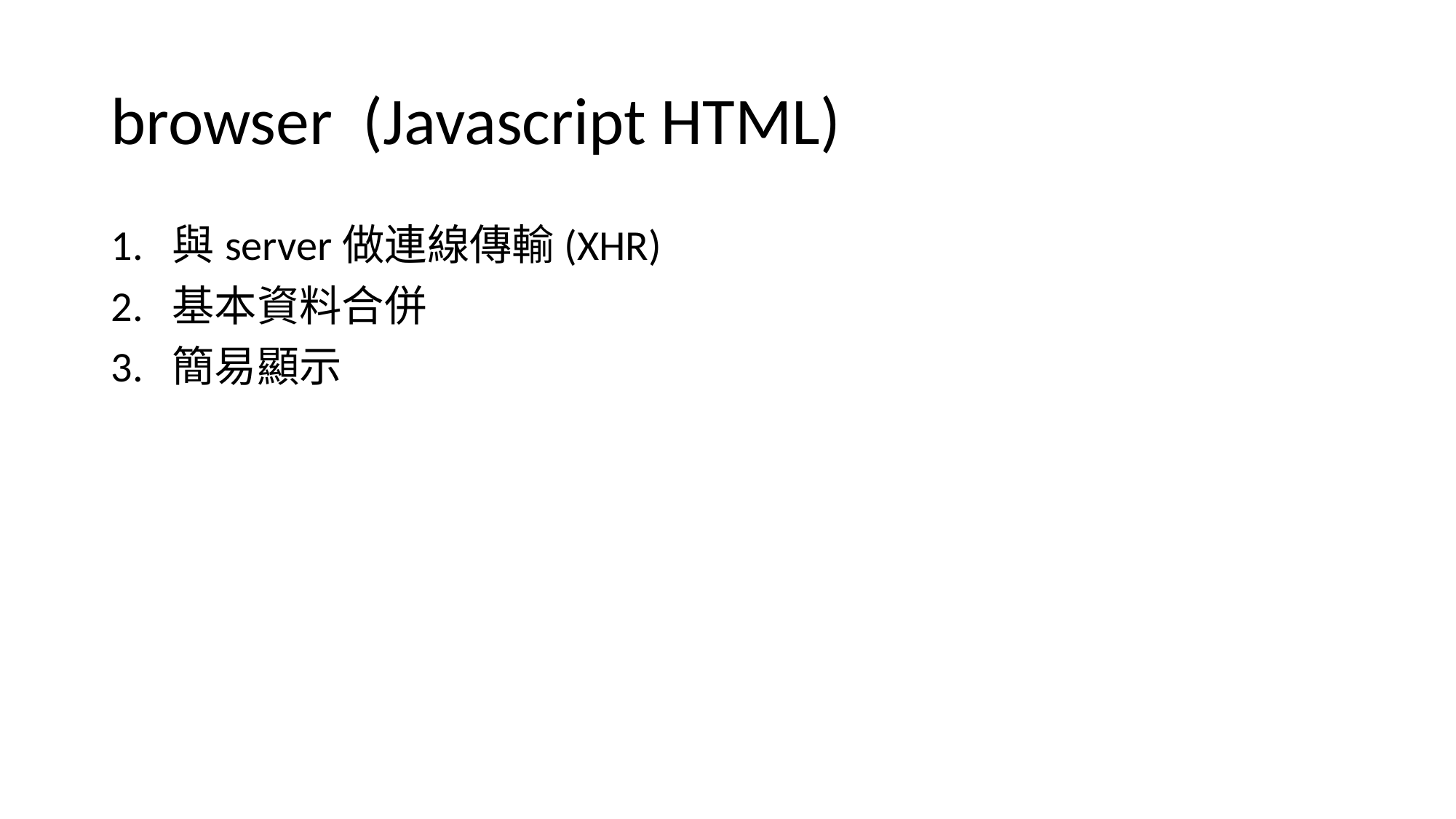

# browser  (Javascript HTML)
與server做連線傳輸(XHR)
基本資料合併
簡易顯示